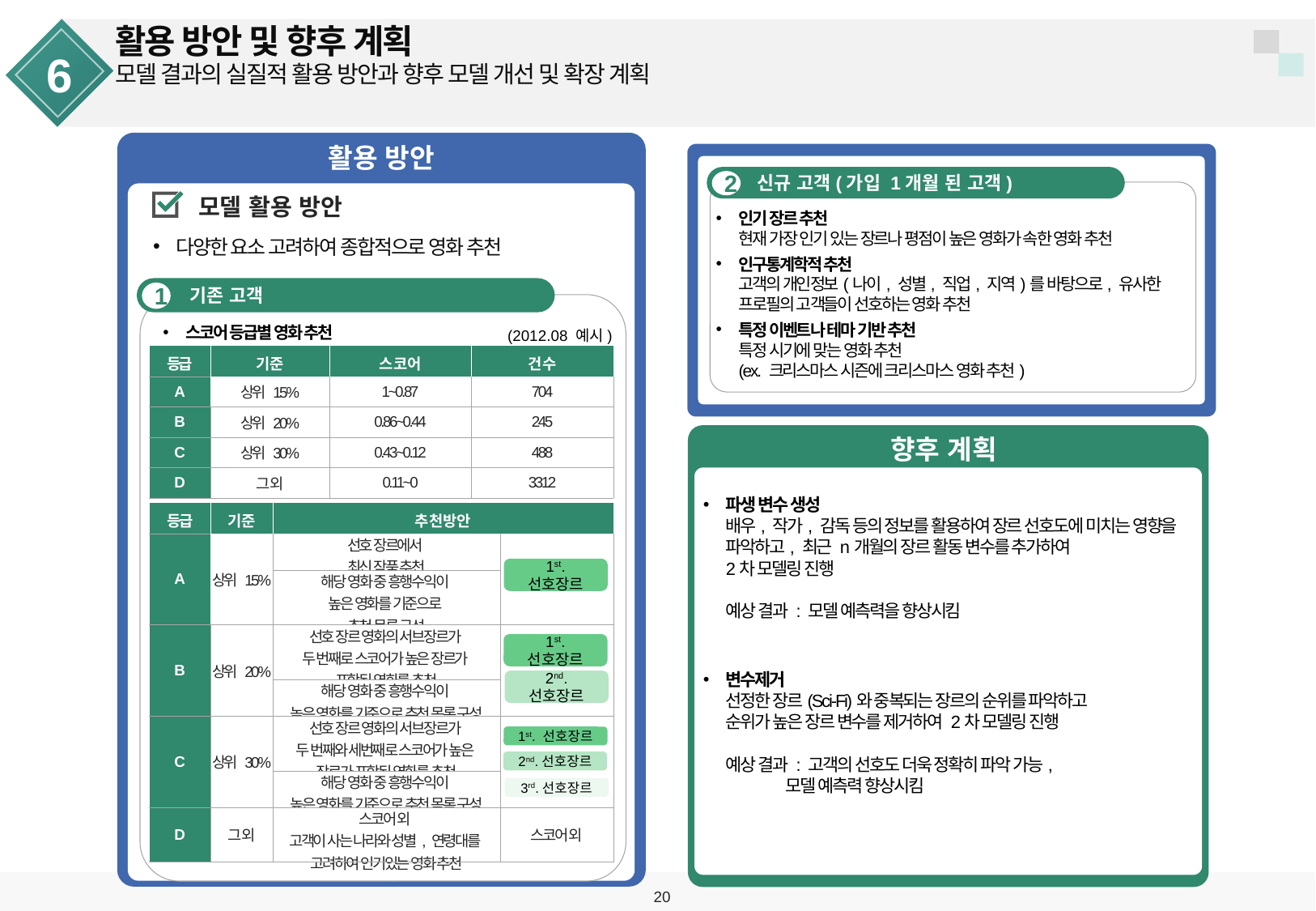

활용 방안 및 향후 계획

6
모델 결과의 실질적 활용 방안과 향후 모델 개선 및 확장 계획

활용 방안

2
신규 고객(가입 1개월 된 고객)

인기 장르 추천
현재 가장 인기 있는 장르나 평점이 높은 영화가 속한 영화 추천
인구통계학적 추천
고객의 개인정보(나이, 성별, 직업, 지역)를 바탕으로, 유사한
프로필의 고객들이 선호하는 영화 추천
특정 이벤트나 테마 기반 추천
특정 시기에 맞는 영화 추천
(ex. 크리스마스 시즌에 크리스마스 영화 추천)

모델 활용 방안
다양한 요소 고려하여 종합적으로 영화 추천

1
기존 고객

스코어 등급별 영화 추천
(2012.08 예시)
| 등급 | 기준 | 스코어 | 건수 |
| --- | --- | --- | --- |
| A | 상위 15% | 1~0.87 | 704 |
| B | 상위 20% | 0.86~0.44 | 245 |
| C | 상위 30% | 0.43~0.12 | 488 |
| D | 그 외 | 0.11~0 | 3312 |

향후 계획
파생 변수 생성
배우, 작가, 감독 등의 정보를 활용하여 장르 선호도에 미치는 영향을 파악하고, 최근 n개월의 장르 활동 변수를 추가하여
2차 모델링 진행
예상 결과 : 모델 예측력을 향상시킴
변수제거
선정한 장르(Sci-Fi)와 중복되는 장르의 순위를 파악하고
순위가 높은 장르 변수를 제거하여 2차 모델링 진행
예상 결과 : 고객의 선호도 더욱 정확히 파악 가능,
                 모델 예측력 향상시킴
| 등급 | 기준 | 추천방안 |  |
| --- | --- | --- | --- |
| A | 상위 15% | 선호 장르에서 최신 작품 추천 |  |
|  |  | 해당 영화 중 흥행수익이 높은 영화를 기준으로 추천 목록 구성 |  |
| B | 상위 20% | 선호 장르 영화의 서브장르가 두 번째로 스코어가 높은 장르가 포함된 영화를 추천 |  |
|  |  | 해당 영화 중 흥행수익이 높은 영화를 기준으로 추천 목록 구성 |  |
| C | 상위 30% | 선호 장르 영화의 서브장르가 두 번째와 세번째로 스코어가 높은 장르가 포함된 영화를 추천 |  |
|  |  | 해당 영화 중 흥행수익이 높은 영화를 기준으로 추천 목록 구성 |  |
| D | 그 외 | 스코어 외 고객이 사는 나라와 성별, 연령대를 고려하여 인기있는 영화 추천 | 스코어 외 |
1st. 선호장르
1st. 선호장르
2nd. 선호장르
1st. 선호장르
2nd.선호장르
3rd.선호장르
20